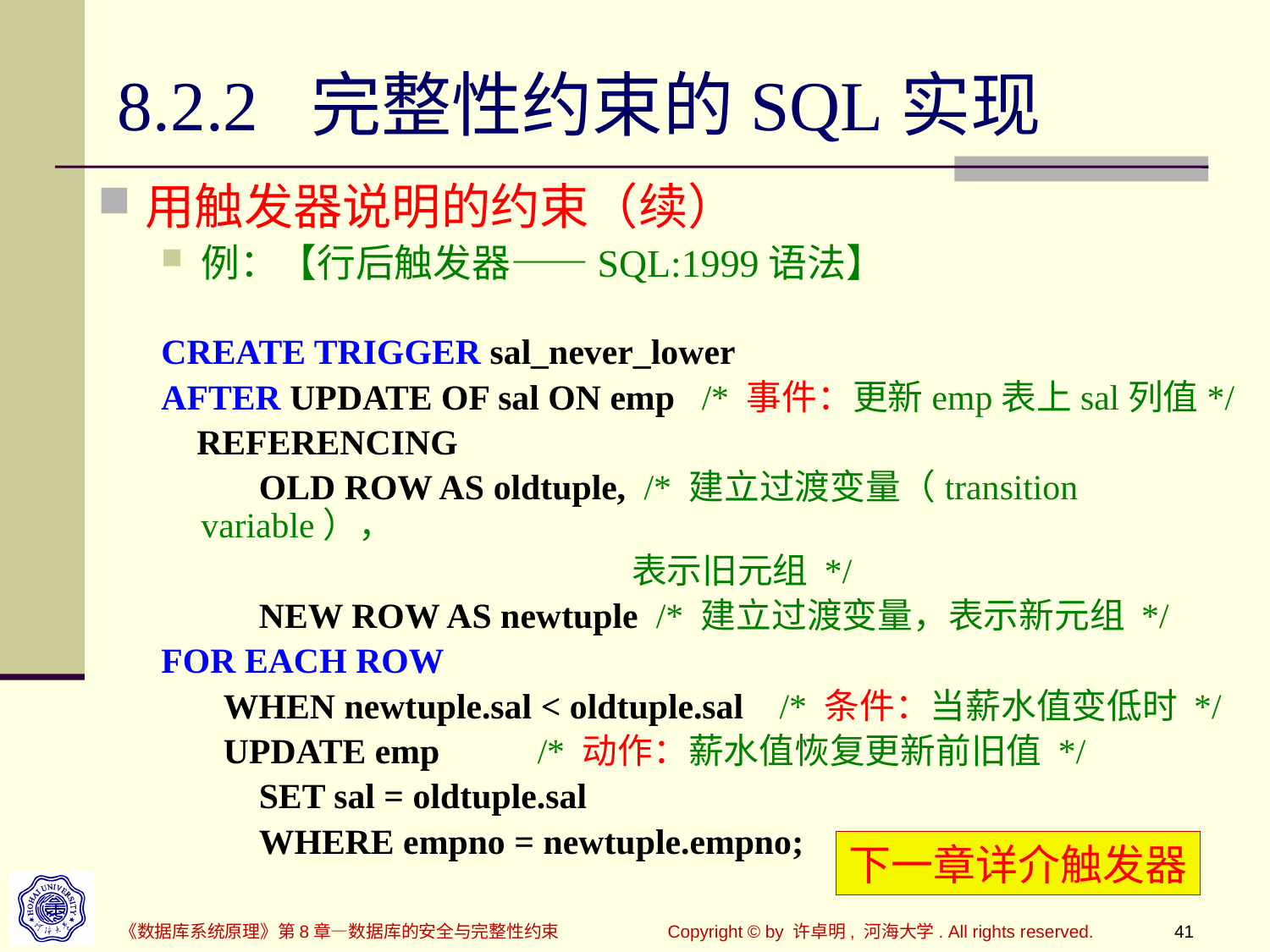

# 8.2.2  完整性约束的SQL实现
用触发器说明的约束（续）
例：【行后触发器——SQL:1999语法】
CREATE TRIGGER sal_never_lower
AFTER UPDATE OF sal ON emp   /* 事件：更新emp表上sal列值*/
    REFERENCING
           OLD ROW AS oldtuple,  /* 建立过渡变量（transition variable），
                                                           表示旧元组 */
           NEW ROW AS newtuple  /* 建立过渡变量，表示新元组 */
FOR EACH ROW
       WHEN newtuple.sal < oldtuple.sal    /* 条件：当薪水值变低时 */
       UPDATE emp           /* 动作：薪水值恢复更新前旧值 */
           SET sal = oldtuple.sal
           WHERE empno = newtuple.empno;
下一章详介触发器
《数据库系统原理》第8章—数据库的安全与完整性约束
Copyright © by 许卓明, 河海大学. All rights reserved.
41